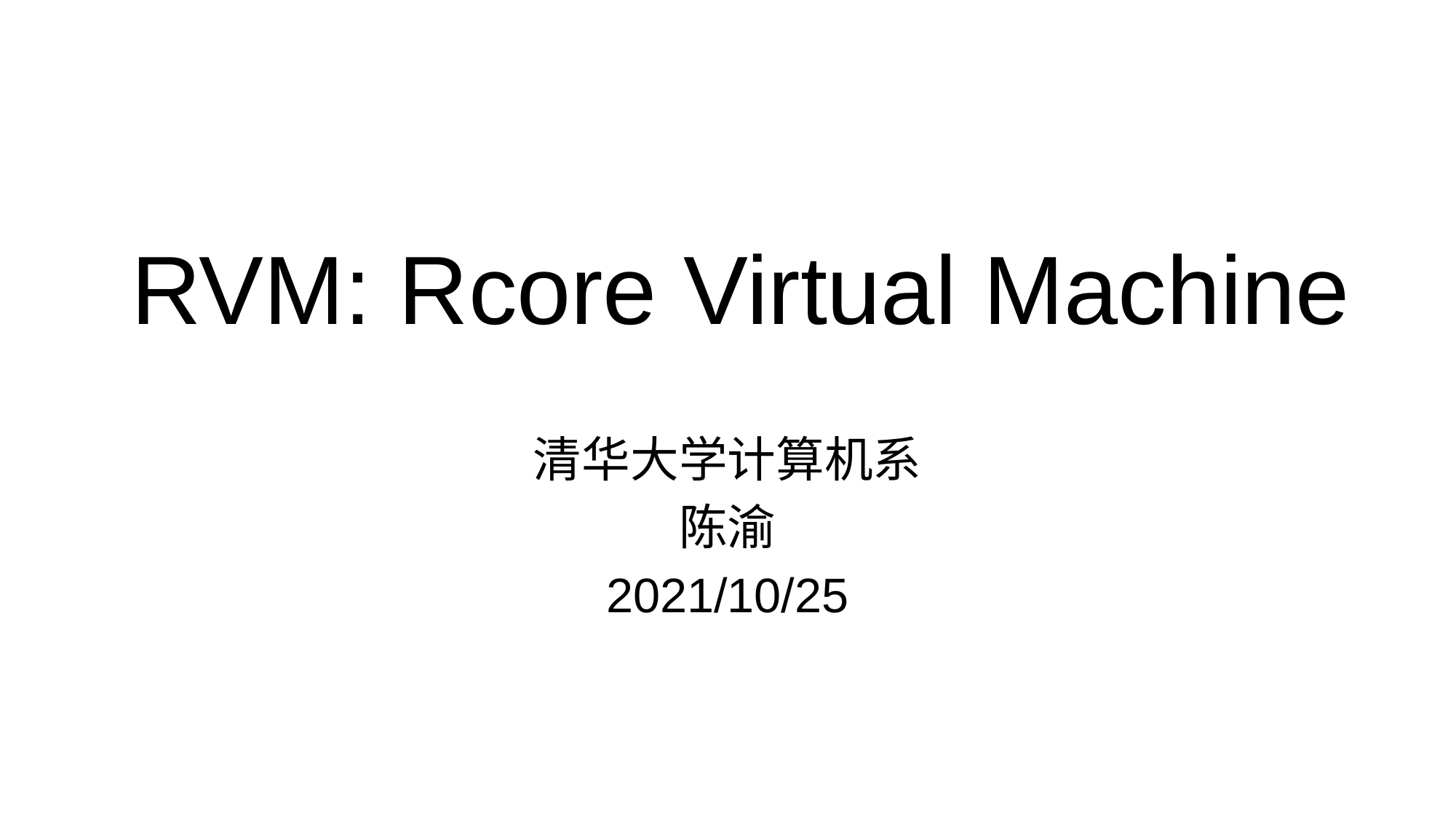

# RVM: Rcore Virtual Machine
清华大学计算机系
陈渝
2021/10/25